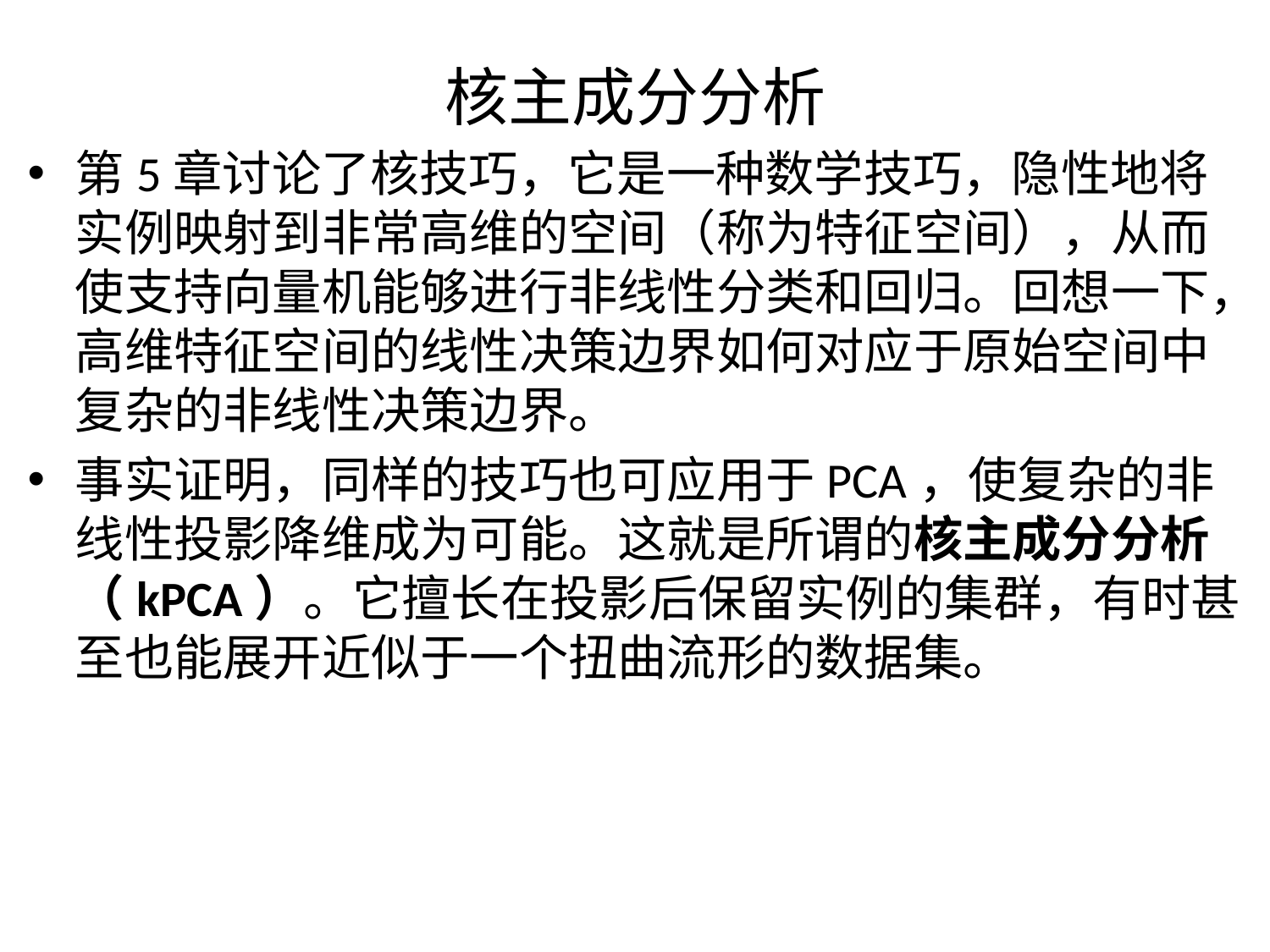

# 核主成分分析
第5章讨论了核技巧，它是一种数学技巧，隐性地将实例映射到非常高维的空间（称为特征空间），从而使支持向量机能够进行非线性分类和回归。回想一下，高维特征空间的线性决策边界如何对应于原始空间中复杂的非线性决策边界。
事实证明，同样的技巧也可应用于PCA，使复杂的非线性投影降维成为可能。这就是所谓的核主成分分析（kPCA）。它擅长在投影后保留实例的集群，有时甚至也能展开近似于一个扭曲流形的数据集。